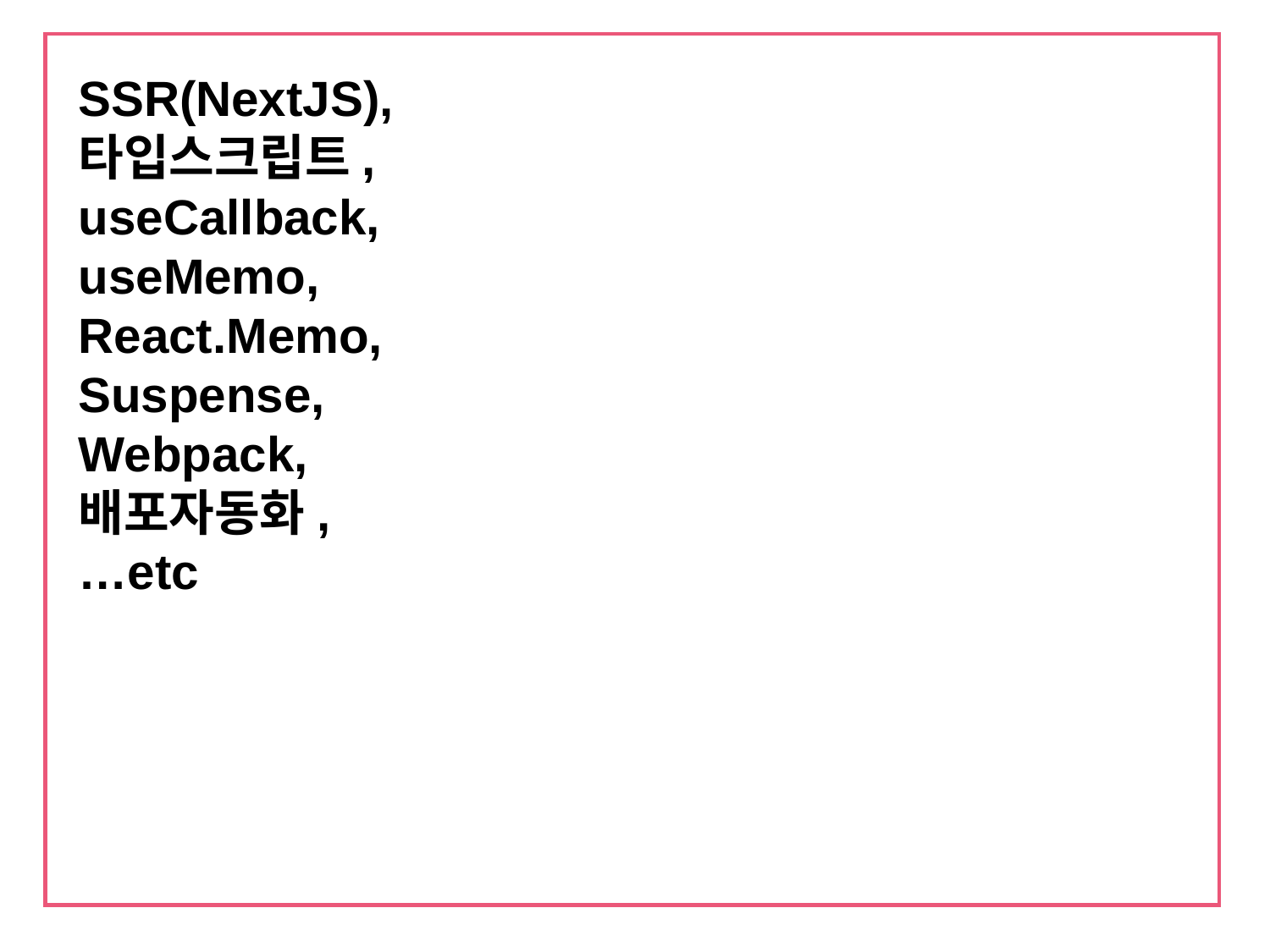

SSR(NextJS),
타입스크립트,
useCallback, useMemo,
React.Memo,
Suspense,
Webpack,
배포자동화,
…etc